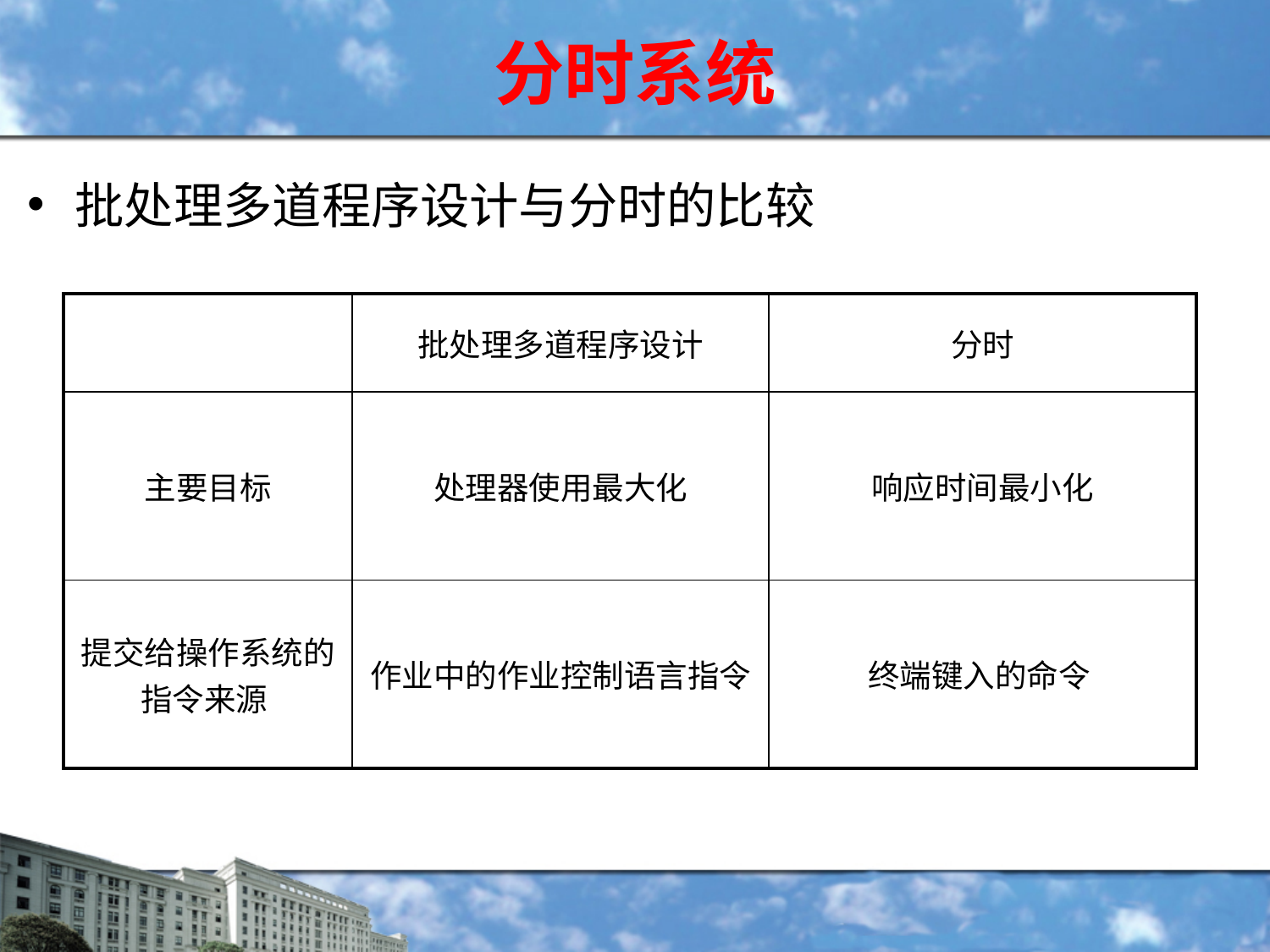

# 分时系统
批处理多道程序设计与分时的比较

|  | 批处理多道程序设计 | 分时 |
| --- | --- | --- |
| 主要目标 | 处理器使用最大化 | 响应时间最小化 |
| 提交给操作系统的指令来源 | 作业中的作业控制语言指令 | 终端键入的命令 |